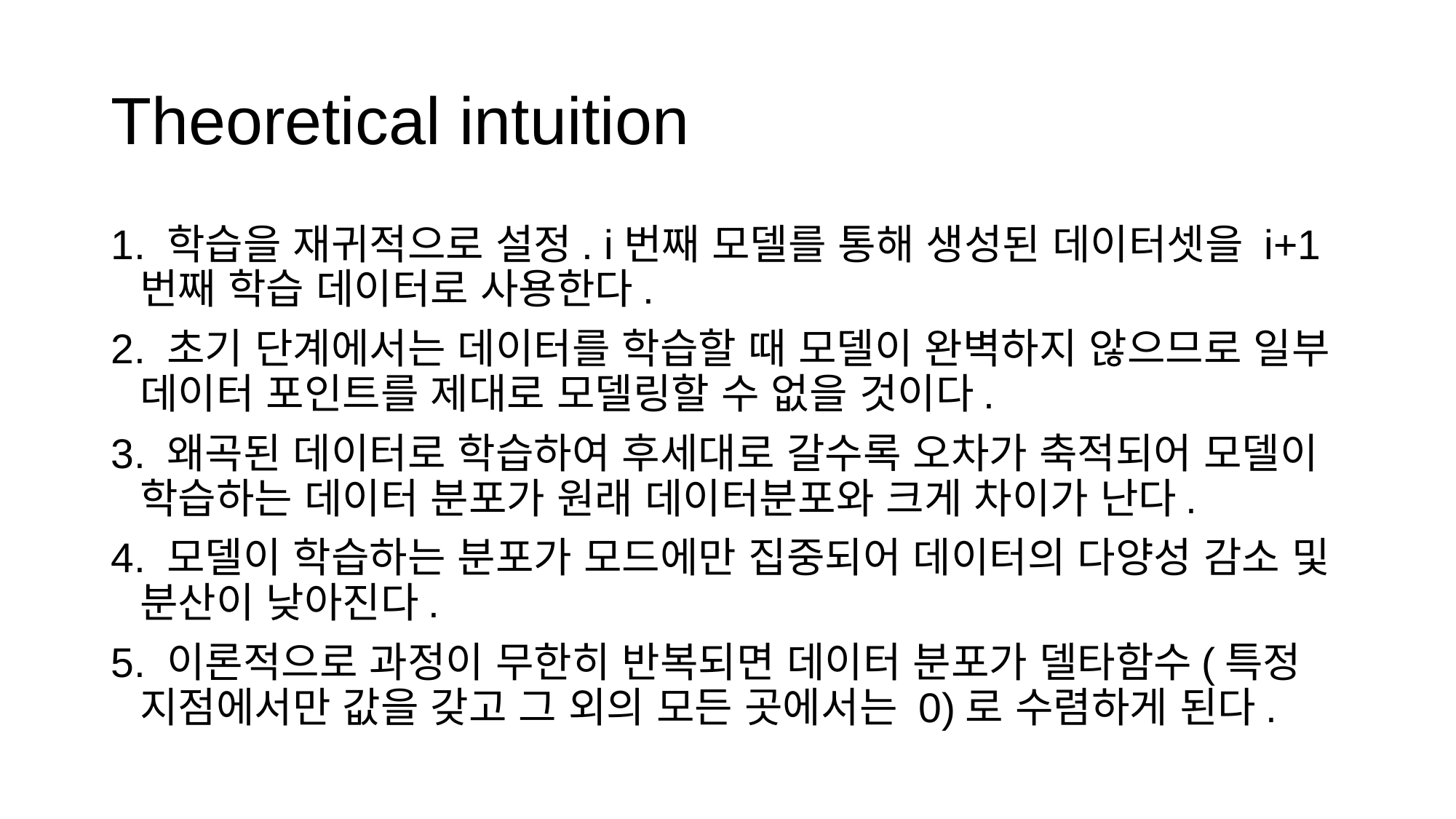

# Theoretical intuition
1. 학습을 재귀적으로 설정. i번째 모델를 통해 생성된 데이터셋을 i+1번째 학습 데이터로 사용한다.
2. 초기 단계에서는 데이터를 학습할 때 모델이 완벽하지 않으므로 일부 데이터 포인트를 제대로 모델링할 수 없을 것이다.
3. 왜곡된 데이터로 학습하여 후세대로 갈수록 오차가 축적되어 모델이 학습하는 데이터 분포가 원래 데이터분포와 크게 차이가 난다.
4. 모델이 학습하는 분포가 모드에만 집중되어 데이터의 다양성 감소 및 분산이 낮아진다.
5. 이론적으로 과정이 무한히 반복되면 데이터 분포가 델타함수(특정 지점에서만 값을 갖고 그 외의 모든 곳에서는 0)로 수렴하게 된다.